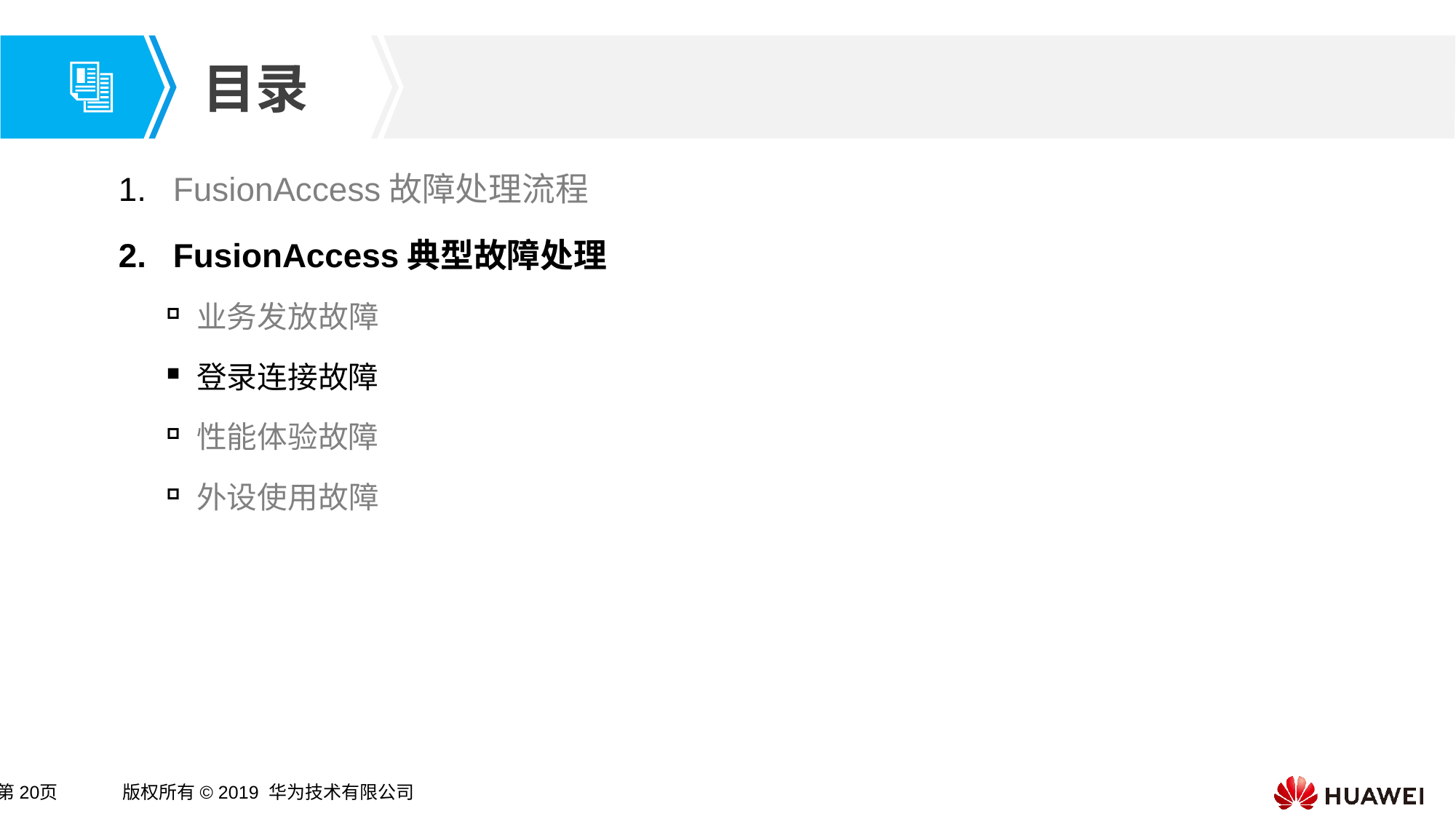

FusionAccess故障处理流程
FusionAccess典型故障处理
业务发放故障
登录连接故障
性能体验故障
外设使用故障